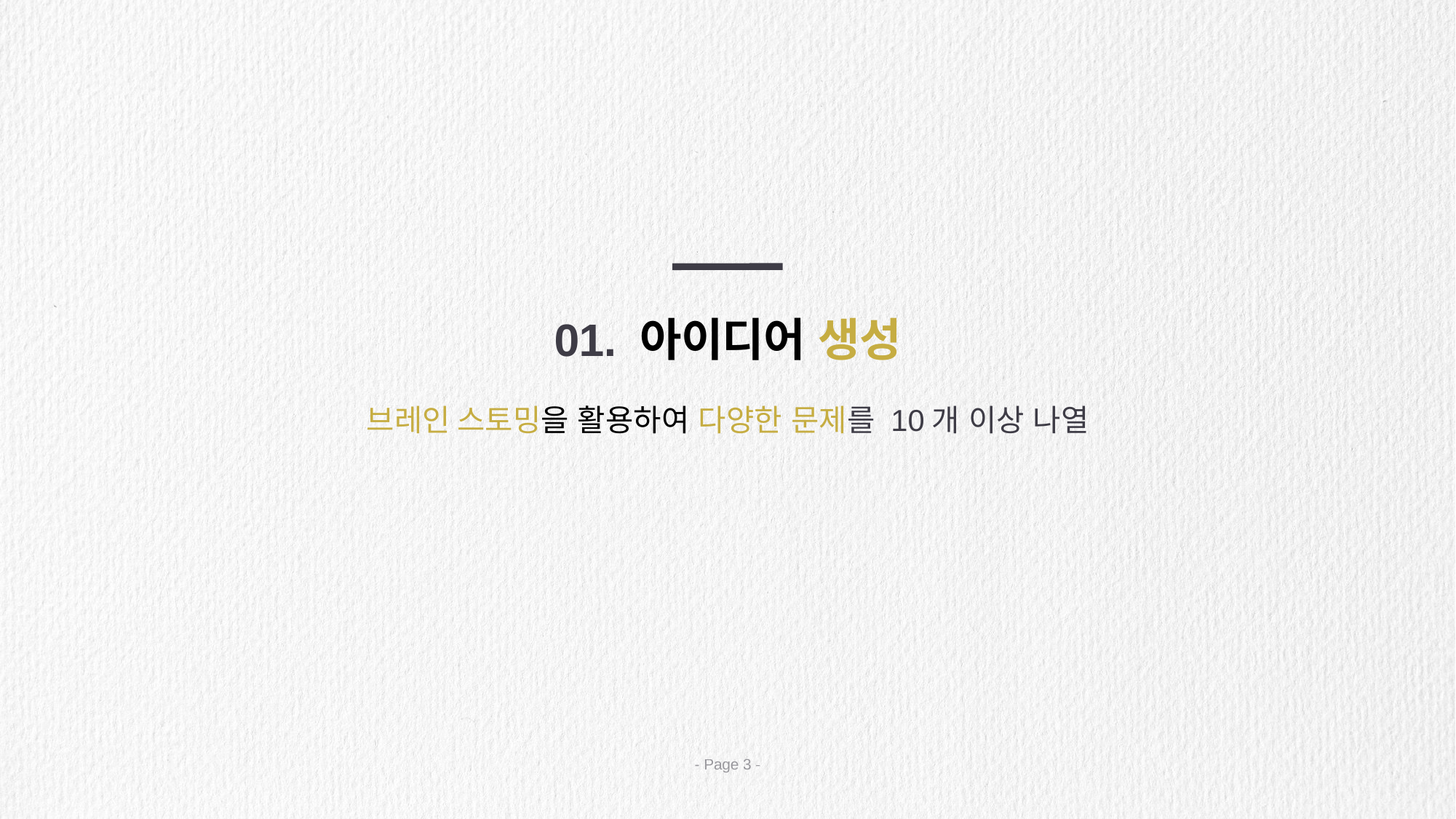

01. 아이디어 생성
브레인 스토밍을 활용하여 다양한 문제를 10개 이상 나열